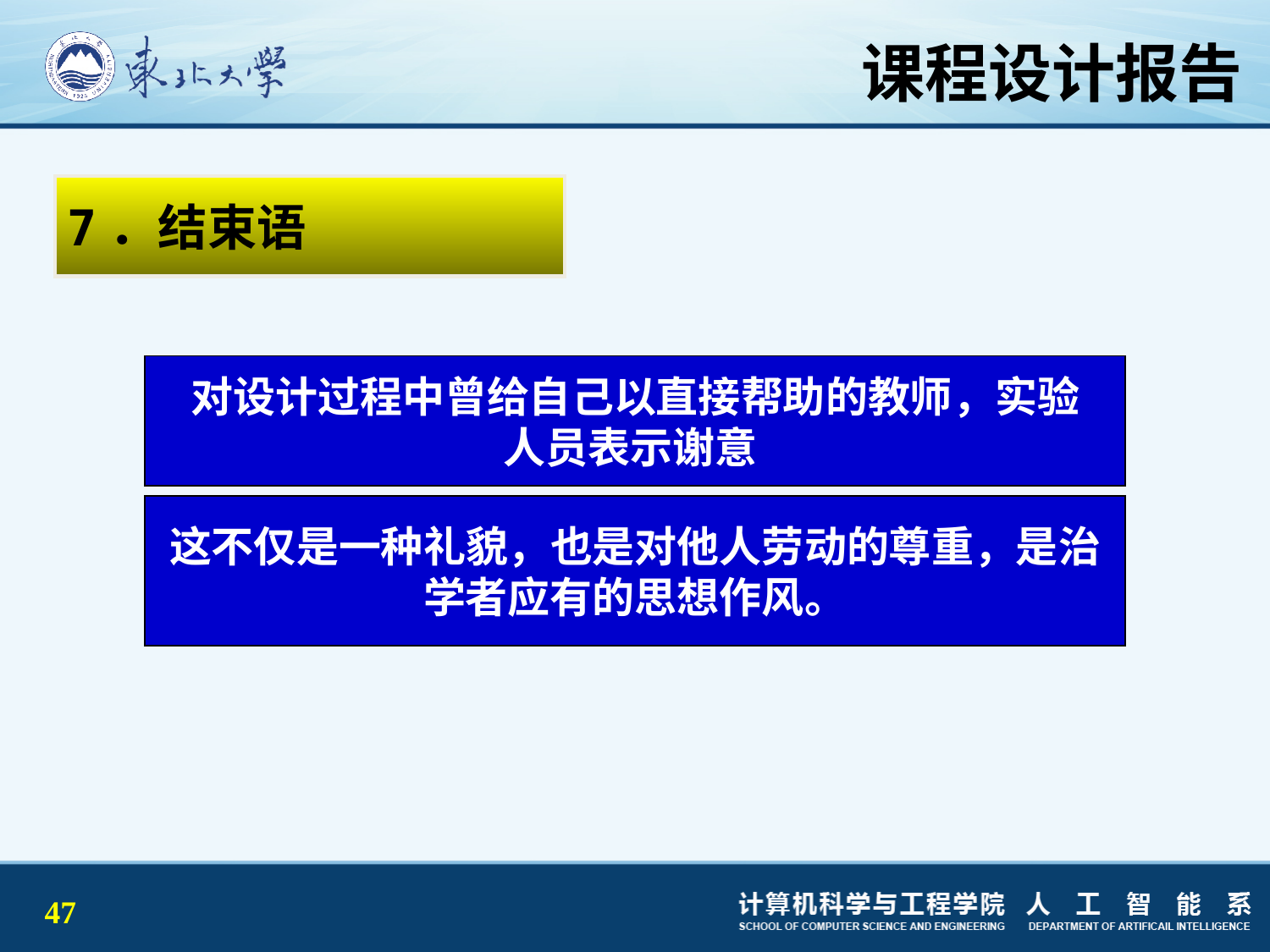

# 课程设计报告
7．结束语
对设计过程中曾给自己以直接帮助的教师，实验
人员表示谢意
这不仅是一种礼貌，也是对他人劳动的尊重，是治学者应有的思想作风。